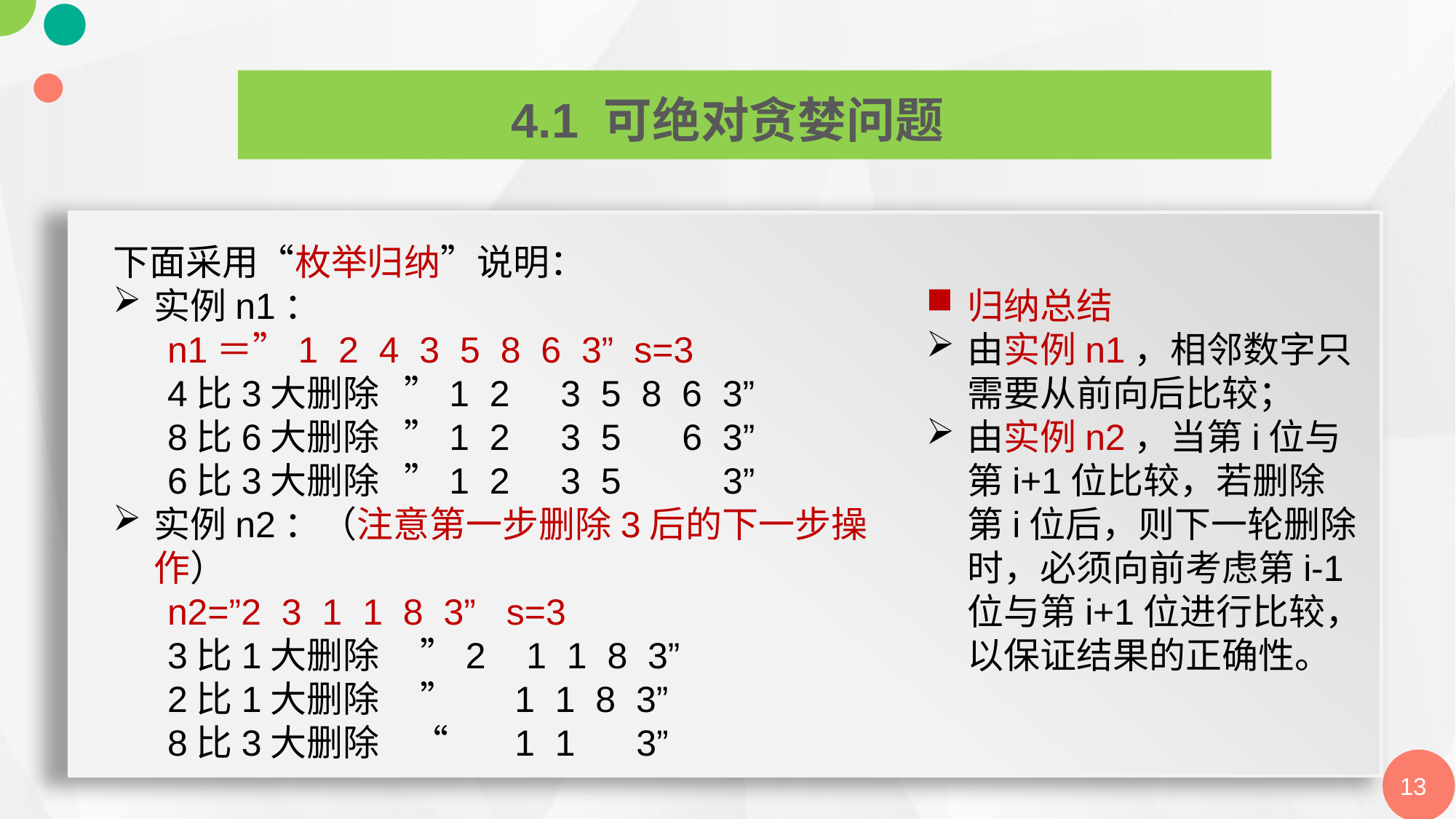

4.1 可绝对贪婪问题

下面采用“枚举归纳”说明：
实例n1：
n1＝”1  2  4  3  5  8  6  3”  s=3
4比3大删除   ”1  2     3  5  8  6  3”
8比6大删除   ”1  2     3  5      6  3”
6比3大删除   ”1  2     3  5          3”
实例n2：（注意第一步删除3后的下一步操作）
n2=”2  3  1  1  8  3”   s=3
3比1大删除     ”2    1  1  8  3”
2比1大删除     ”      1  1  8  3”
8比3大删除    “       1  1      3”
归纳总结
由实例n1，相邻数字只需要从前向后比较；
由实例n2，当第i位与第i+1位比较，若删除第i位后，则下一轮删除时，必须向前考虑第i-1位与第i+1位进行比较，以保证结果的正确性。